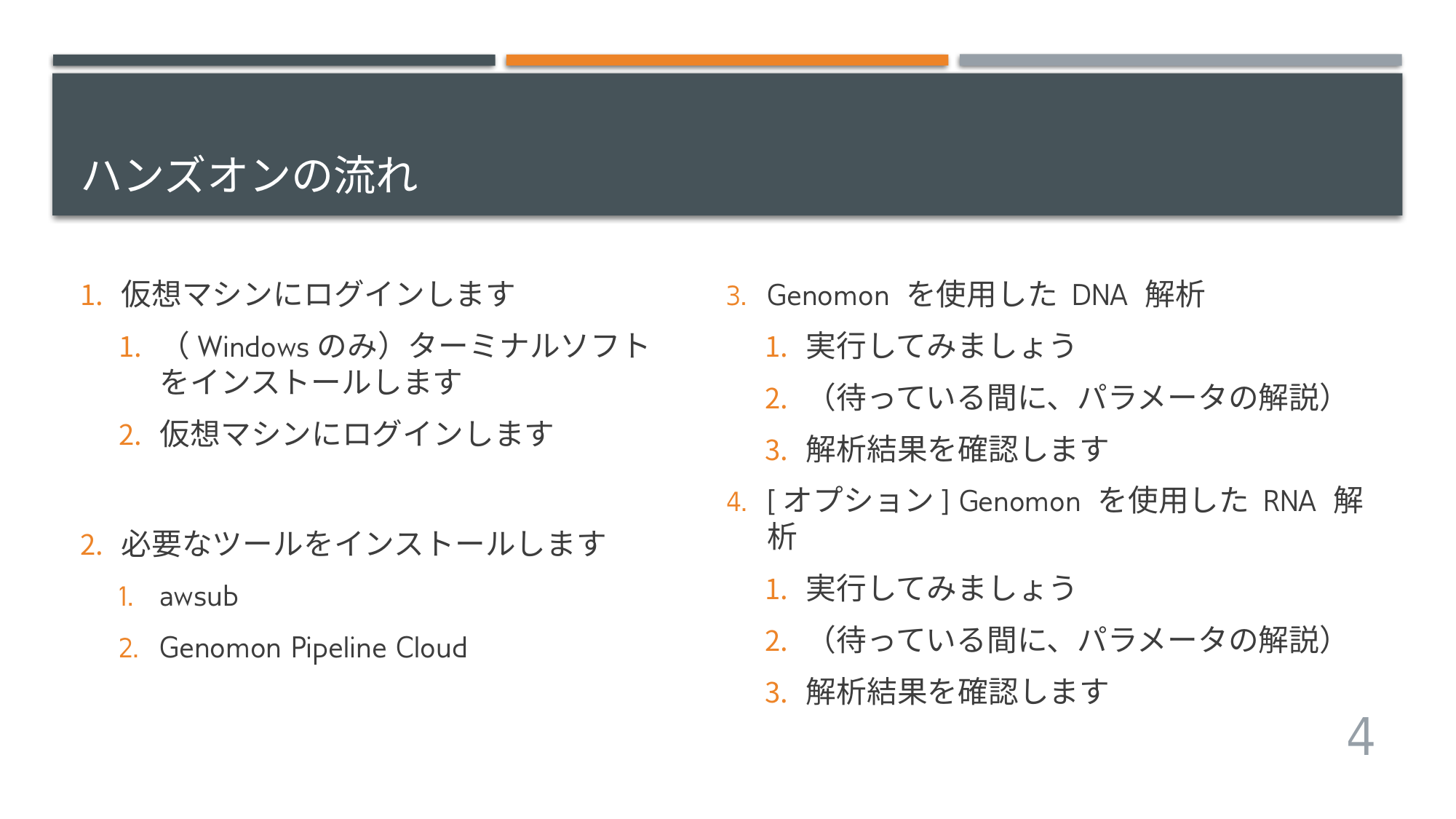

# ハンズオンの流れ
Genomon を使用した DNA 解析
実行してみましょう
（待っている間に、パラメータの解説）
解析結果を確認します
[オプション] Genomon を使用した RNA 解析
実行してみましょう
（待っている間に、パラメータの解説）
解析結果を確認します
仮想マシンにログインします
（Windowsのみ）ターミナルソフトをインストールします
仮想マシンにログインします

必要なツールをインストールします
awsub
Genomon Pipeline Cloud
4